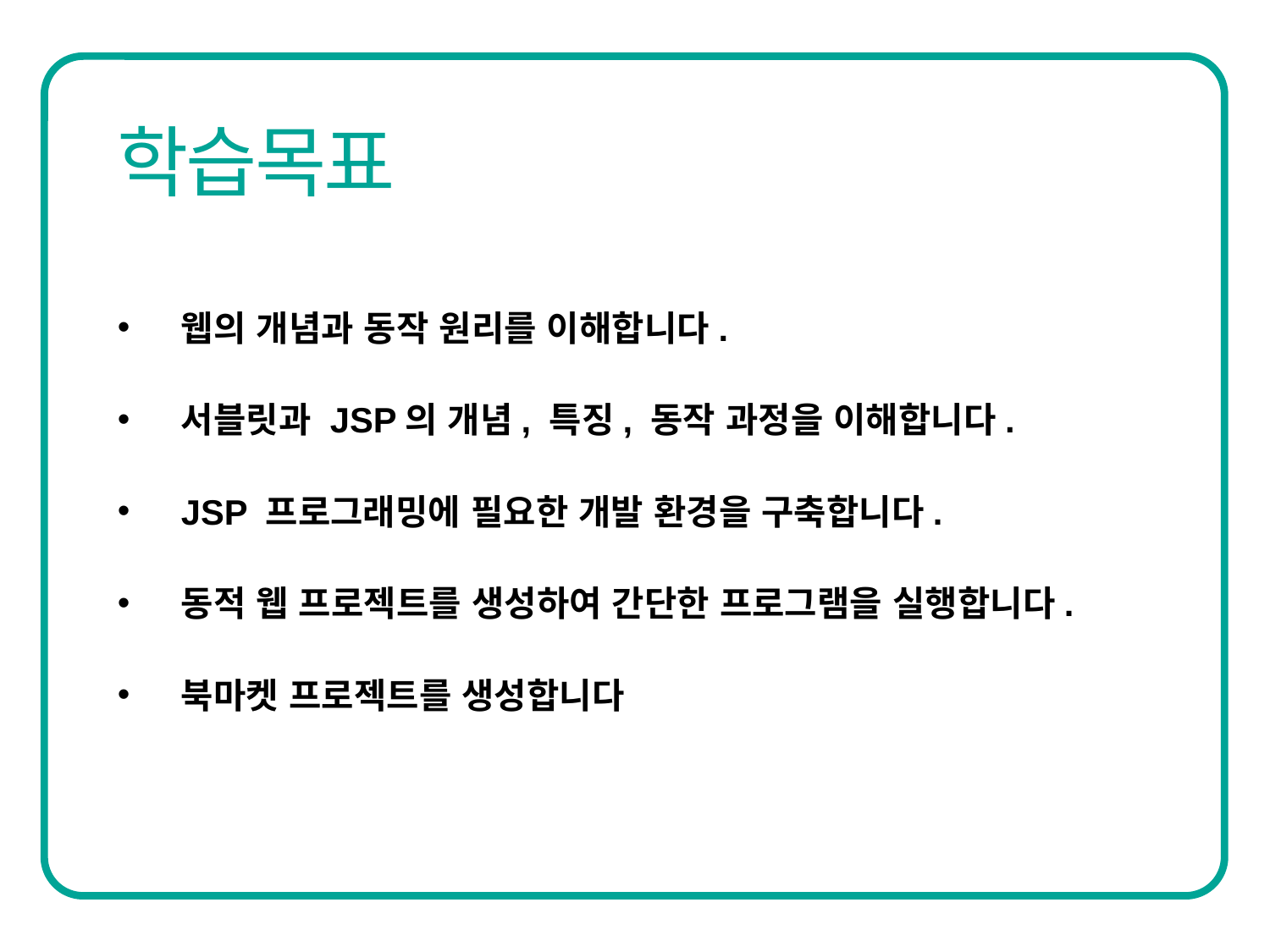

웹의 개념과 동작 원리를 이해합니다.
서블릿과 JSP의 개념, 특징, 동작 과정을 이해합니다.
JSP 프로그래밍에 필요한 개발 환경을 구축합니다.
동적 웹 프로젝트를 생성하여 간단한 프로그램을 실행합니다.
북마켓 프로젝트를 생성합니다